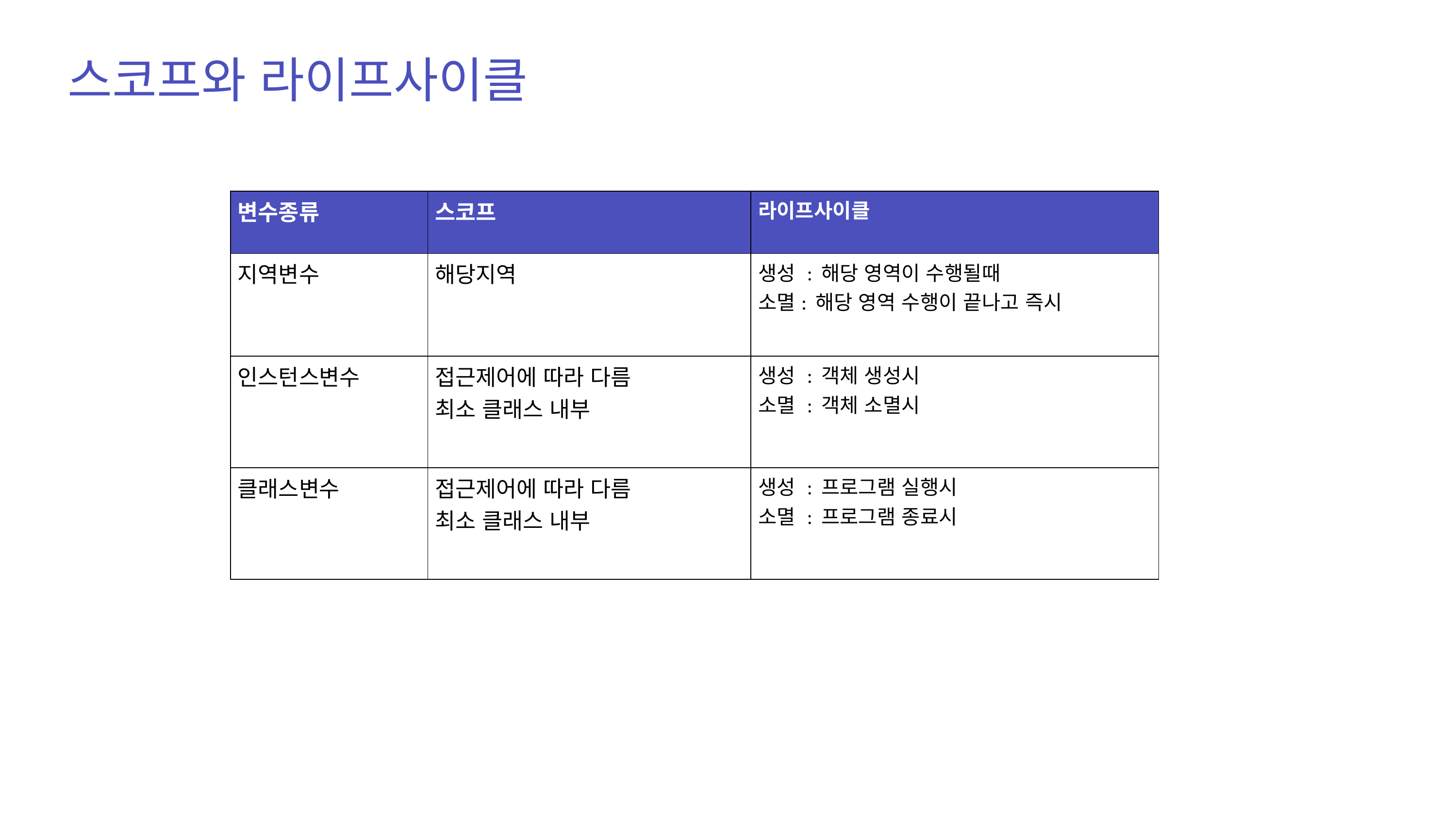

스코프와 라이프사이클
| 변수종류 | 스코프 | 라이프사이클 |
| --- | --- | --- |
| 지역변수 | 해당지역 | 생성 : 해당 영역이 수행될때 소멸: 해당 영역 수행이 끝나고 즉시 |
| 인스턴스변수 | 접근제어에 따라 다름 최소 클래스 내부 | 생성 : 객체 생성시 소멸 : 객체 소멸시 |
| 클래스변수 | 접근제어에 따라 다름 최소 클래스 내부 | 생성 : 프로그램 실행시 소멸 : 프로그램 종료시 |